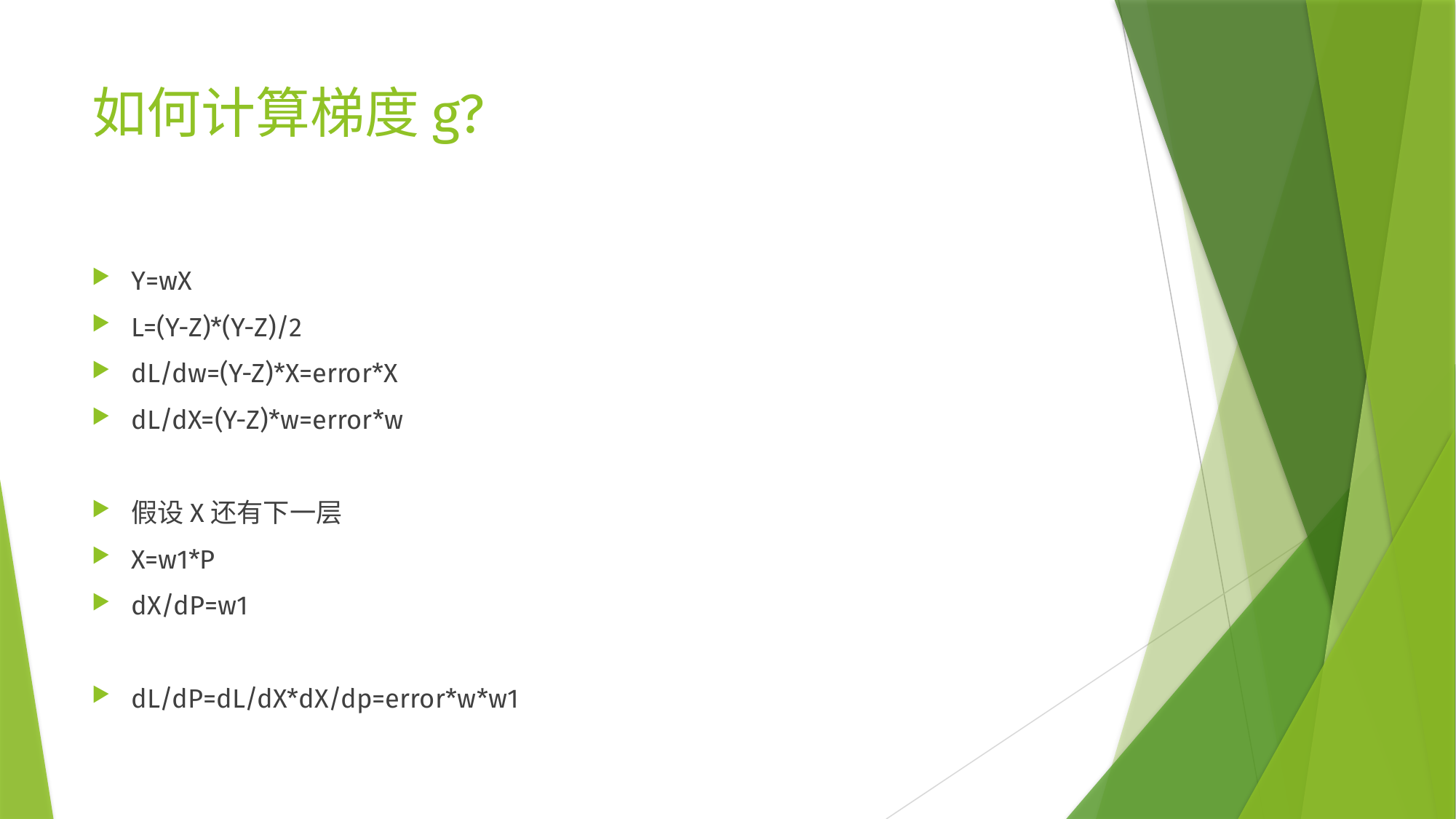

# 如何计算梯度g?
Y=wX
L=(Y-Z)*(Y-Z)/2
dL/dw=(Y-Z)*X=error*X
dL/dX=(Y-Z)*w=error*w

假设X还有下一层
X=w1*P
dX/dP=w1

dL/dP=dL/dX*dX/dp=error*w*w1